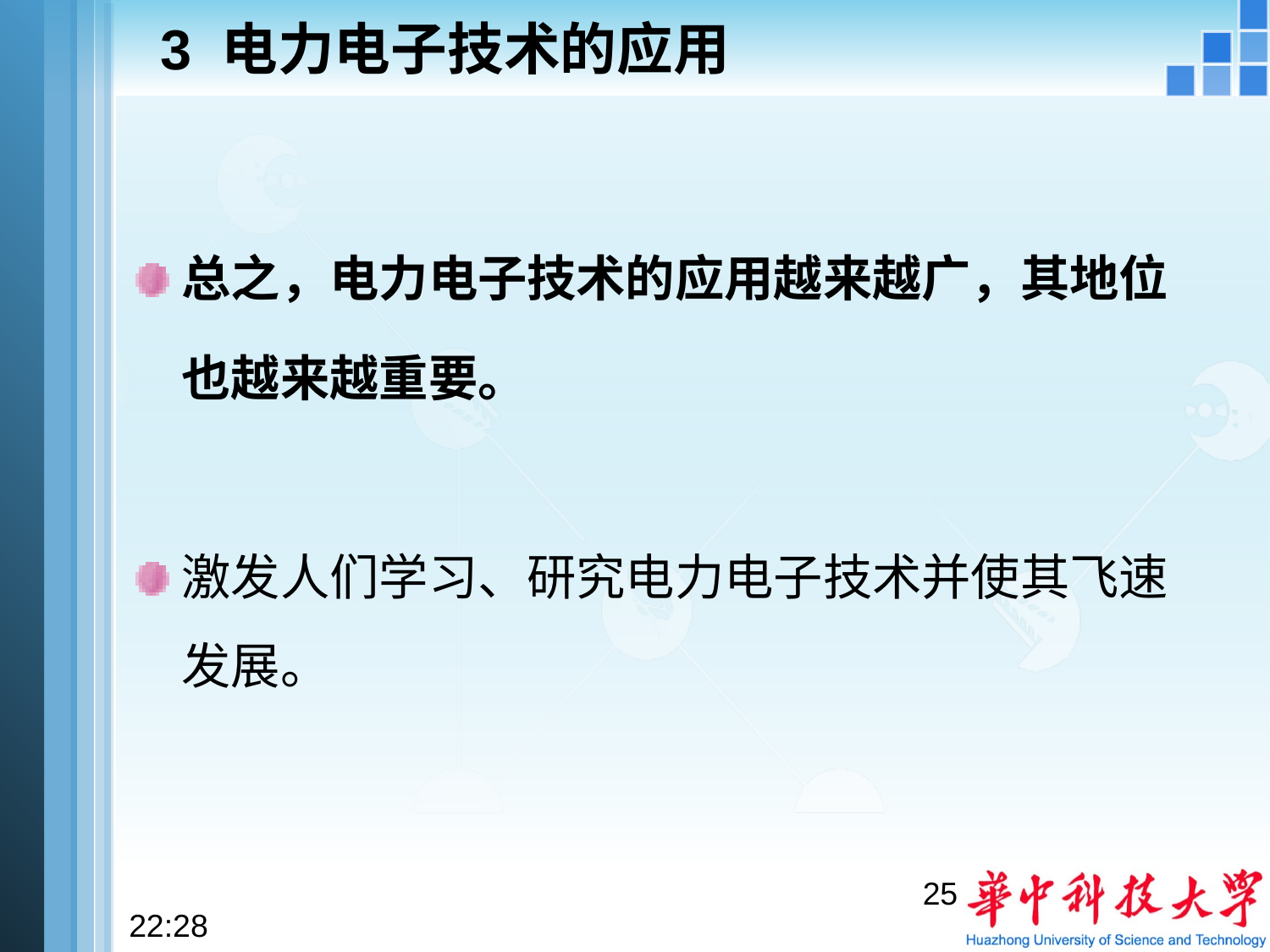

# 3 电力电子技术的应用
总之，电力电子技术的应用越来越广，其地位也越来越重要。

激发人们学习、研究电力电子技术并使其飞速发展。

25
22:28